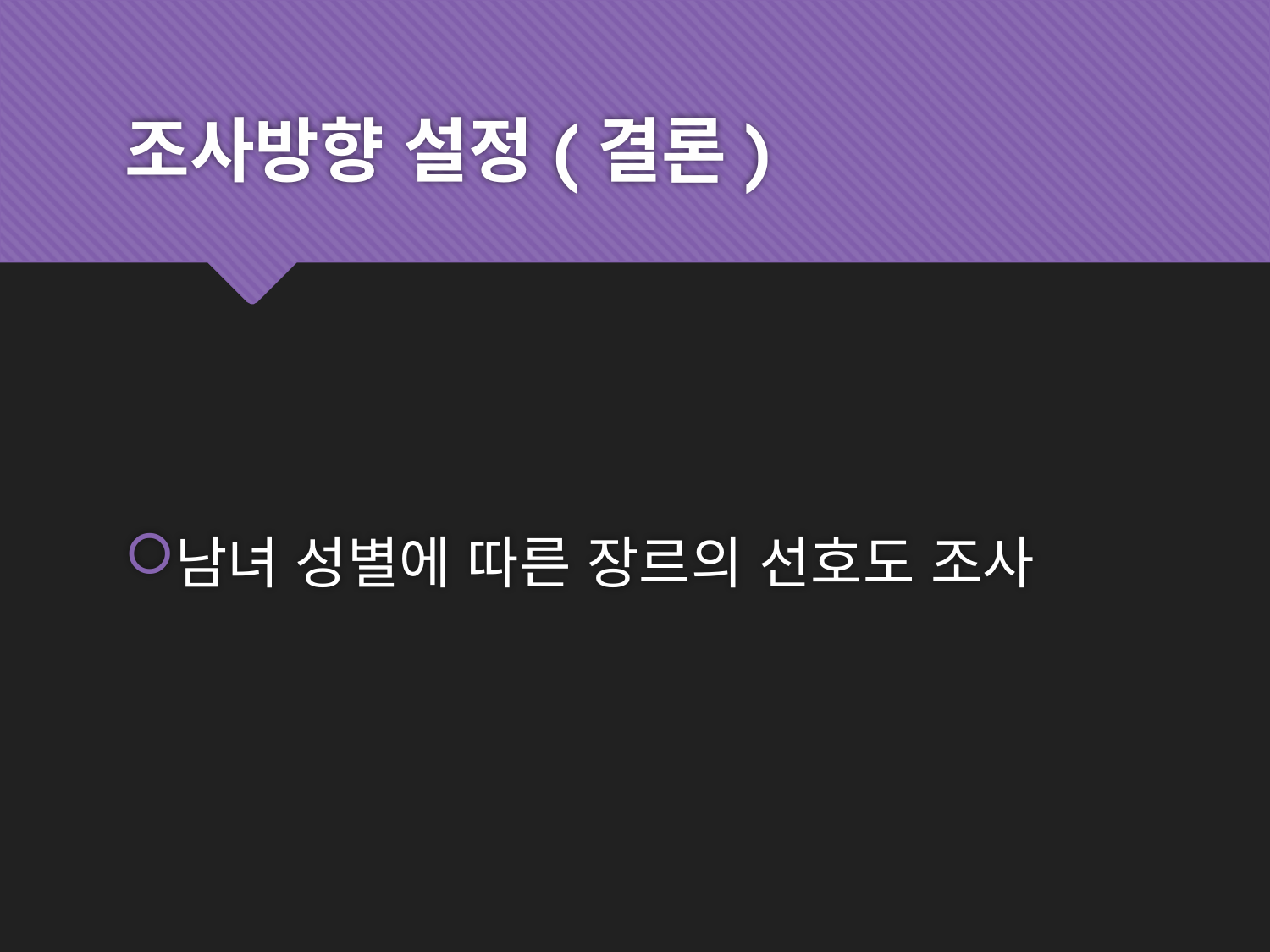

# 조사방향 설정(결론)
남녀 성별에 따른 장르의 선호도 조사